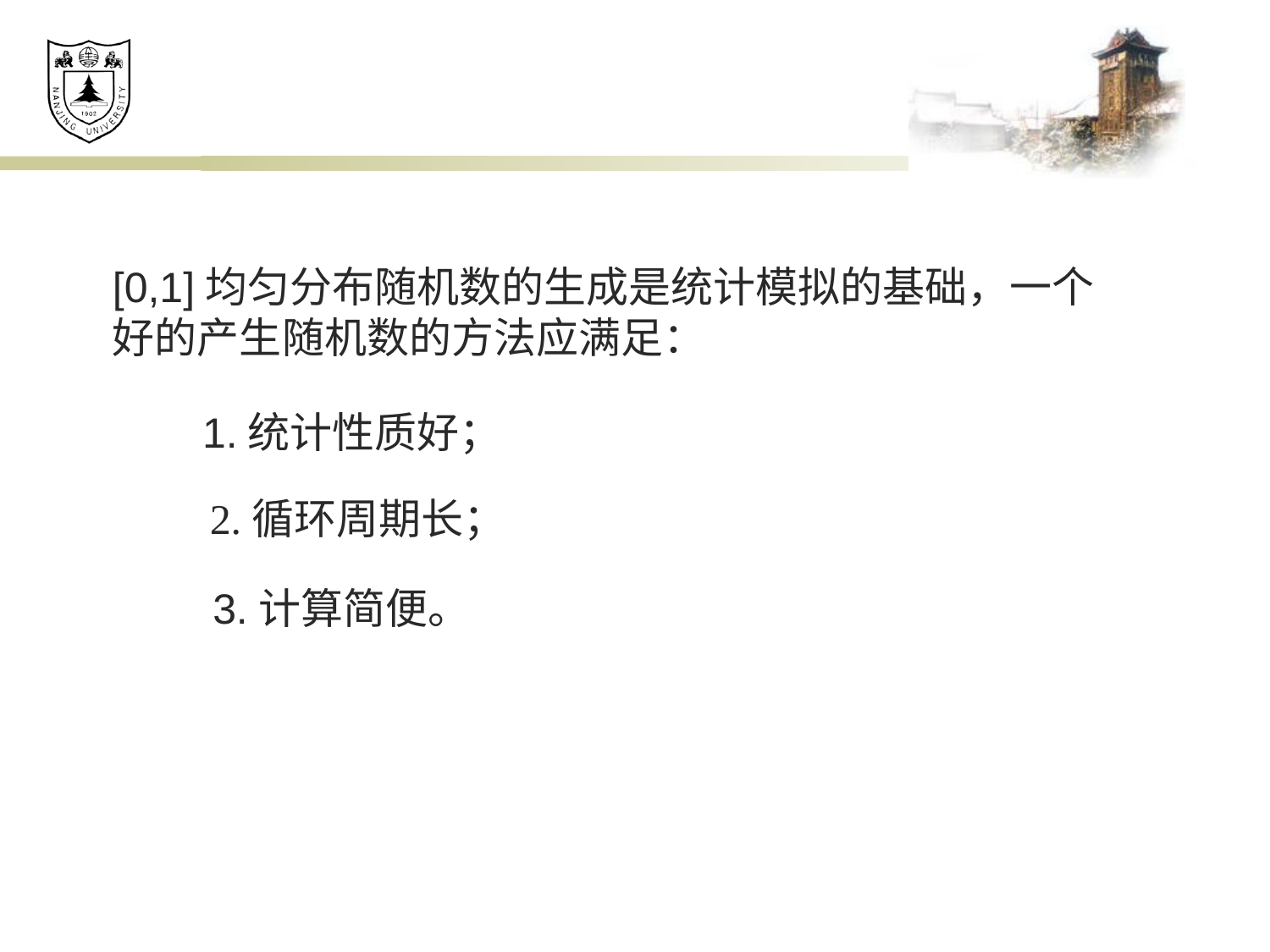

[0,1]均匀分布随机数的生成是统计模拟的基础，一个
好的产生随机数的方法应满足：

1.统计性质好；

2.循环周期长；
3.计算简便。